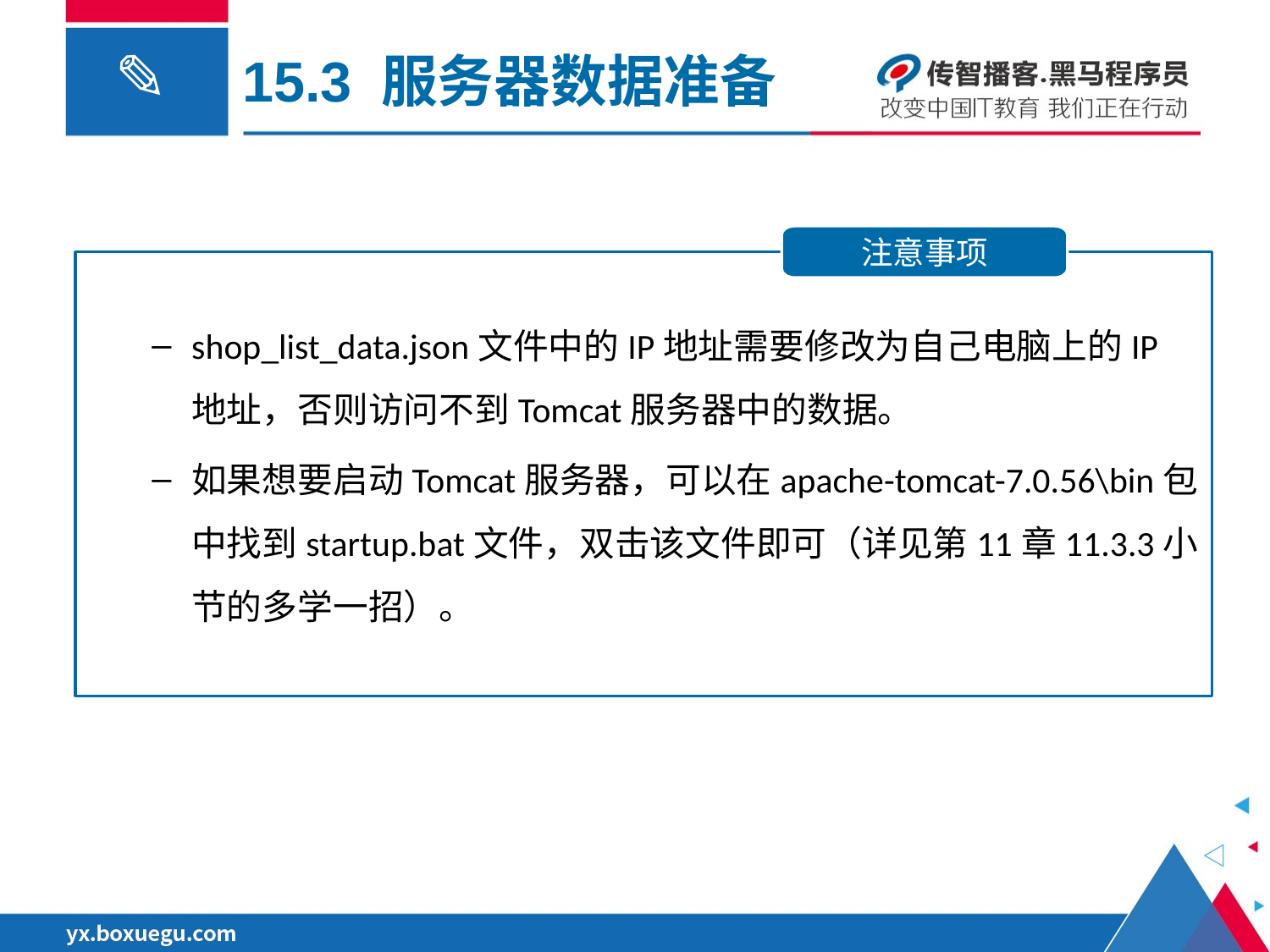

15.3 服务器数据准备
注意事项

shop_list_data.json文件中的IP地址需要修改为自己电脑上的IP地址，否则访问不到Tomcat服务器中的数据。
如果想要启动Tomcat服务器，可以在apache-tomcat-7.0.56\bin包中找到startup.bat文件，双击该文件即可（详见第11章11.3.3小节的多学一招）。